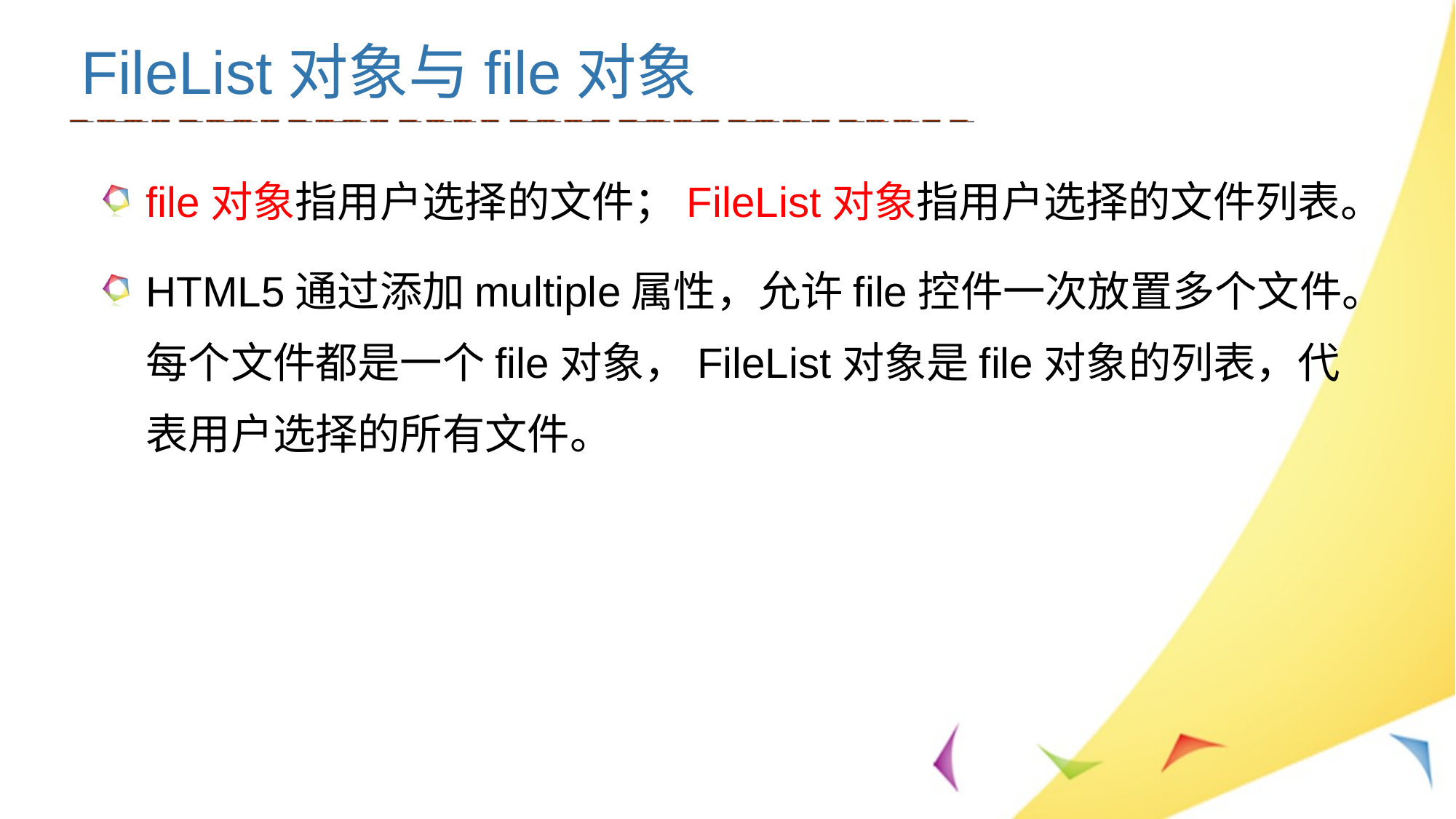

FileList对象与file对象
file对象指用户选择的文件；FileList对象指用户选择的文件列表。
HTML5通过添加multiple属性，允许file控件一次放置多个文件。每个文件都是一个file对象，FileList对象是file对象的列表，代表用户选择的所有文件。